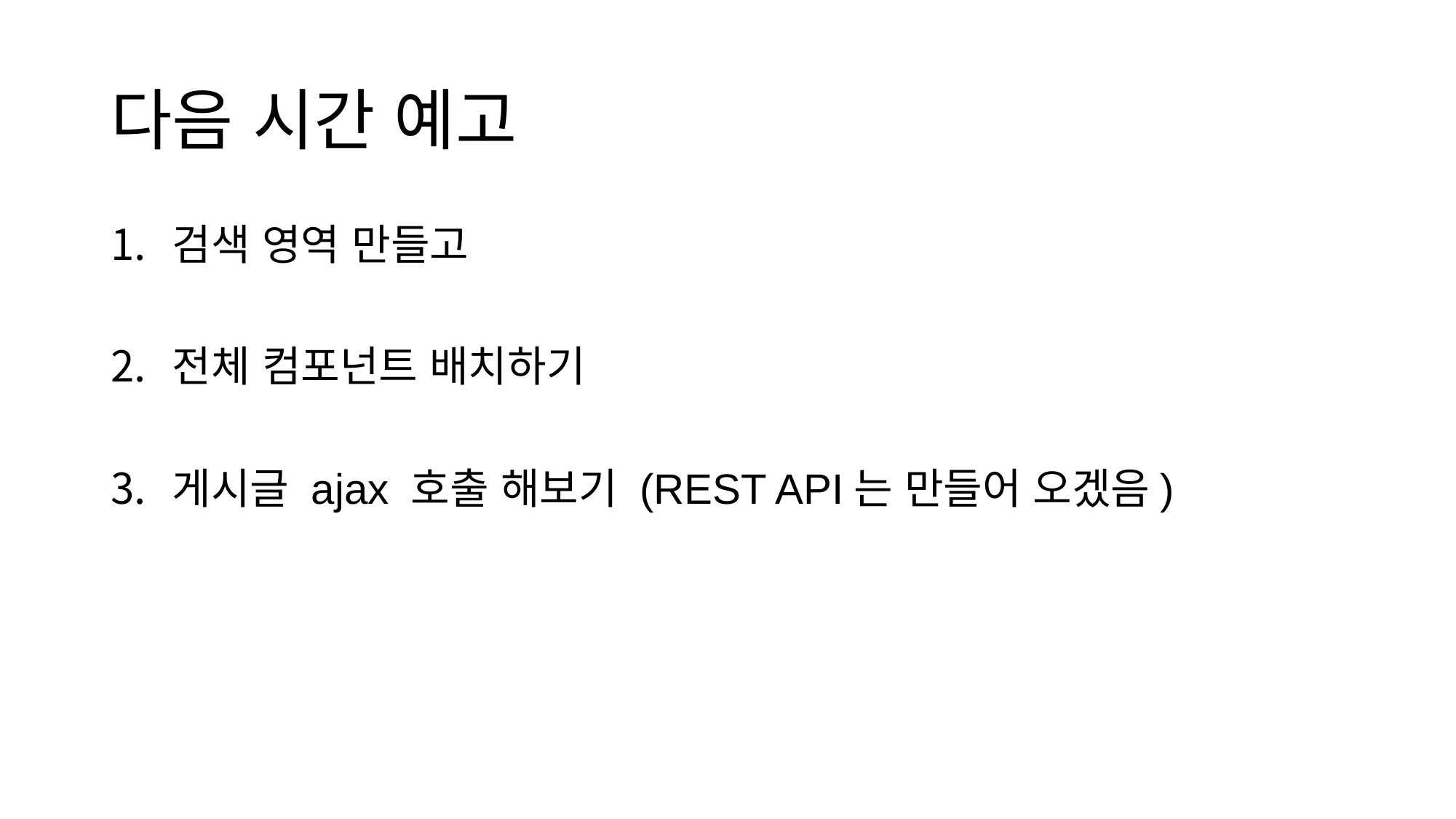

# 다음 시간 예고
검색 영역 만들고

전체 컴포넌트 배치하기

게시글 ajax 호출 해보기 (REST API는 만들어 오겠음)